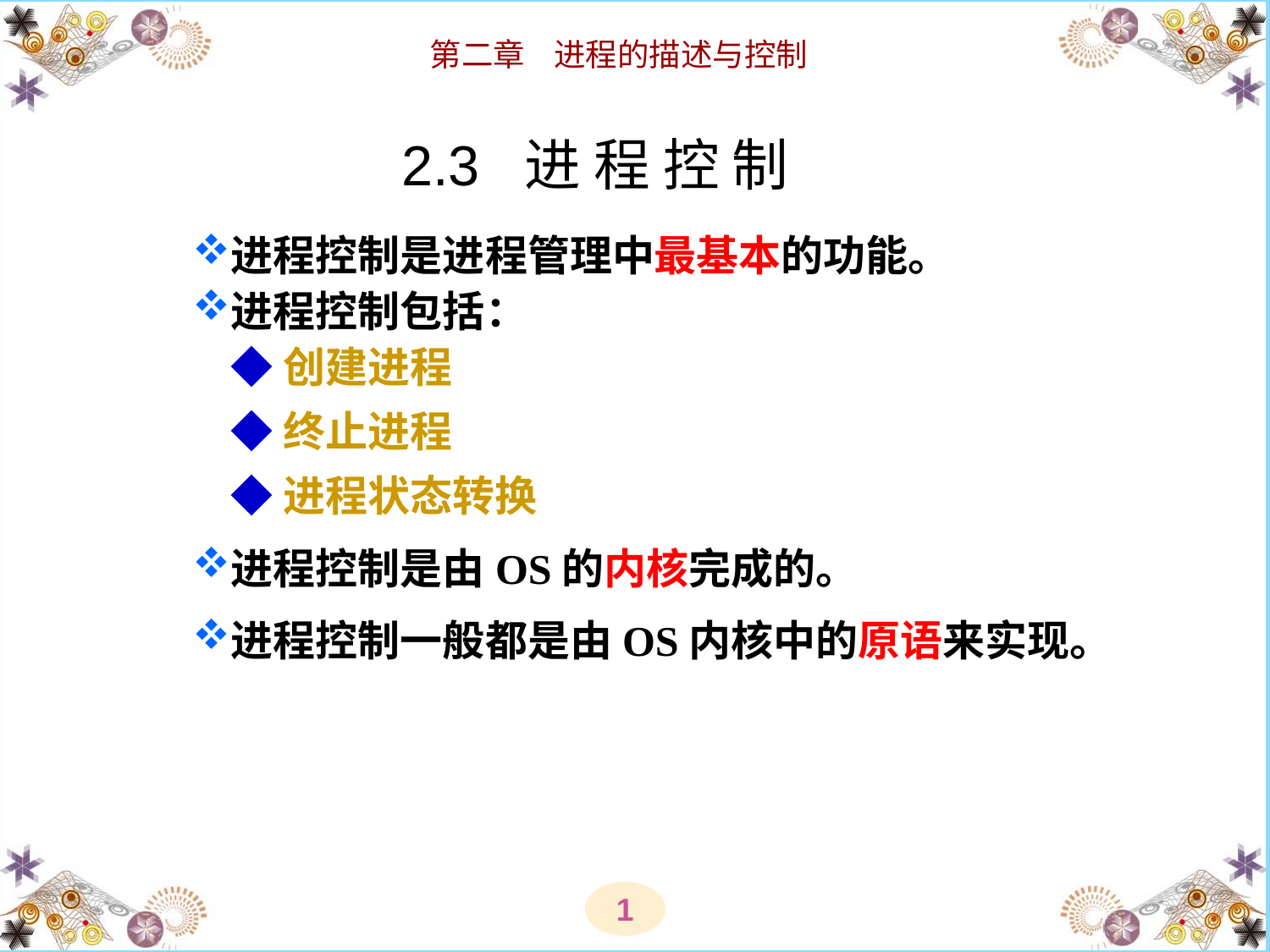

# 2.3  进 程 控 制
进程控制是进程管理中最基本的功能。
进程控制包括：
    ◆创建进程
    ◆终止进程
    ◆进程状态转换
进程控制是由OS的内核完成的。
进程控制一般都是由OS内核中的原语来实现。